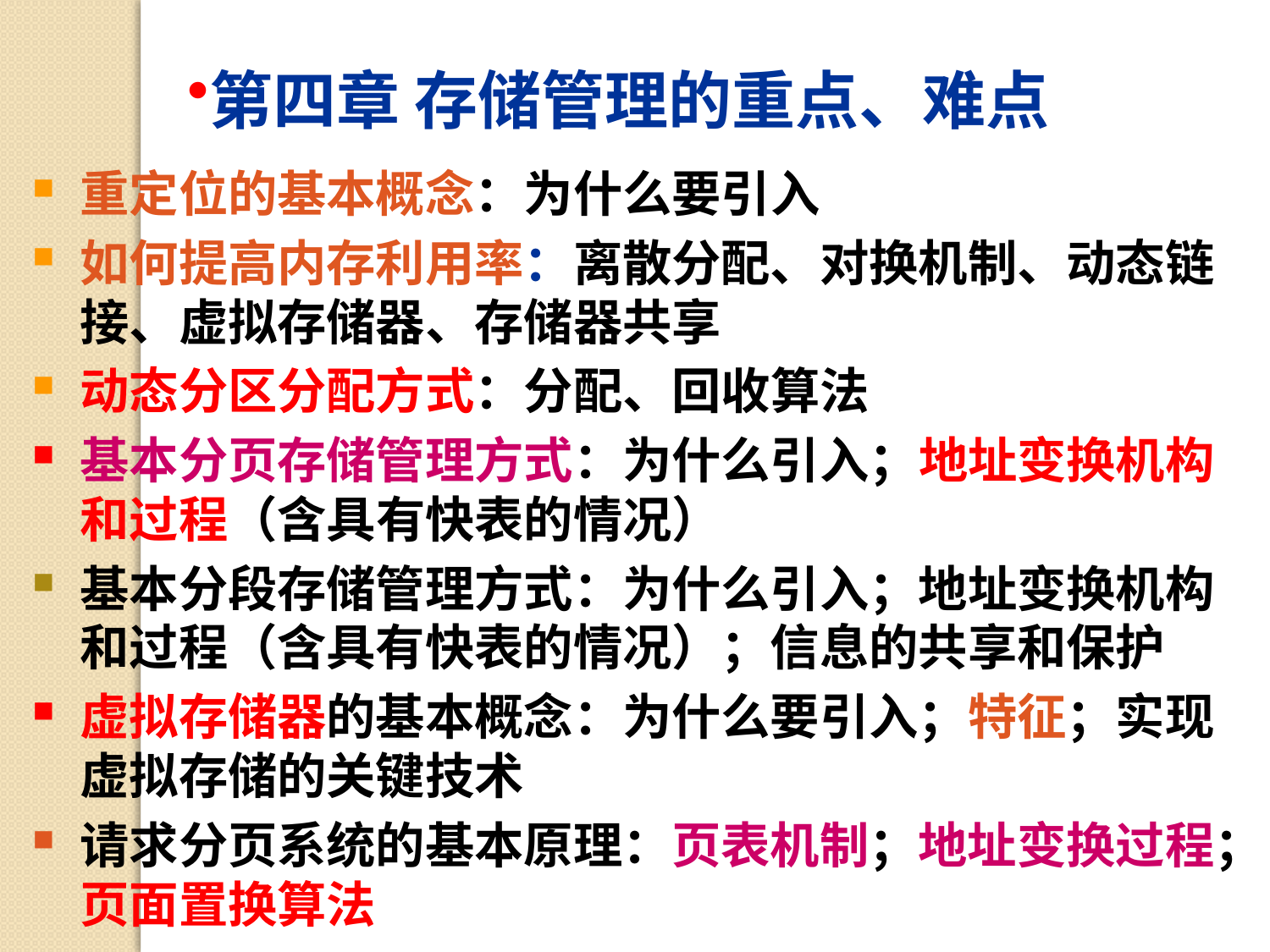

第四章 存储管理的重点、难点
重定位的基本概念：为什么要引入
如何提高内存利用率：离散分配、对换机制、动态链接、虚拟存储器、存储器共享
动态分区分配方式：分配、回收算法
基本分页存储管理方式：为什么引入；地址变换机构和过程（含具有快表的情况）
基本分段存储管理方式：为什么引入；地址变换机构和过程（含具有快表的情况）；信息的共享和保护
虚拟存储器的基本概念：为什么要引入；特征；实现虚拟存储的关键技术
请求分页系统的基本原理：页表机制；地址变换过程；页面置换算法